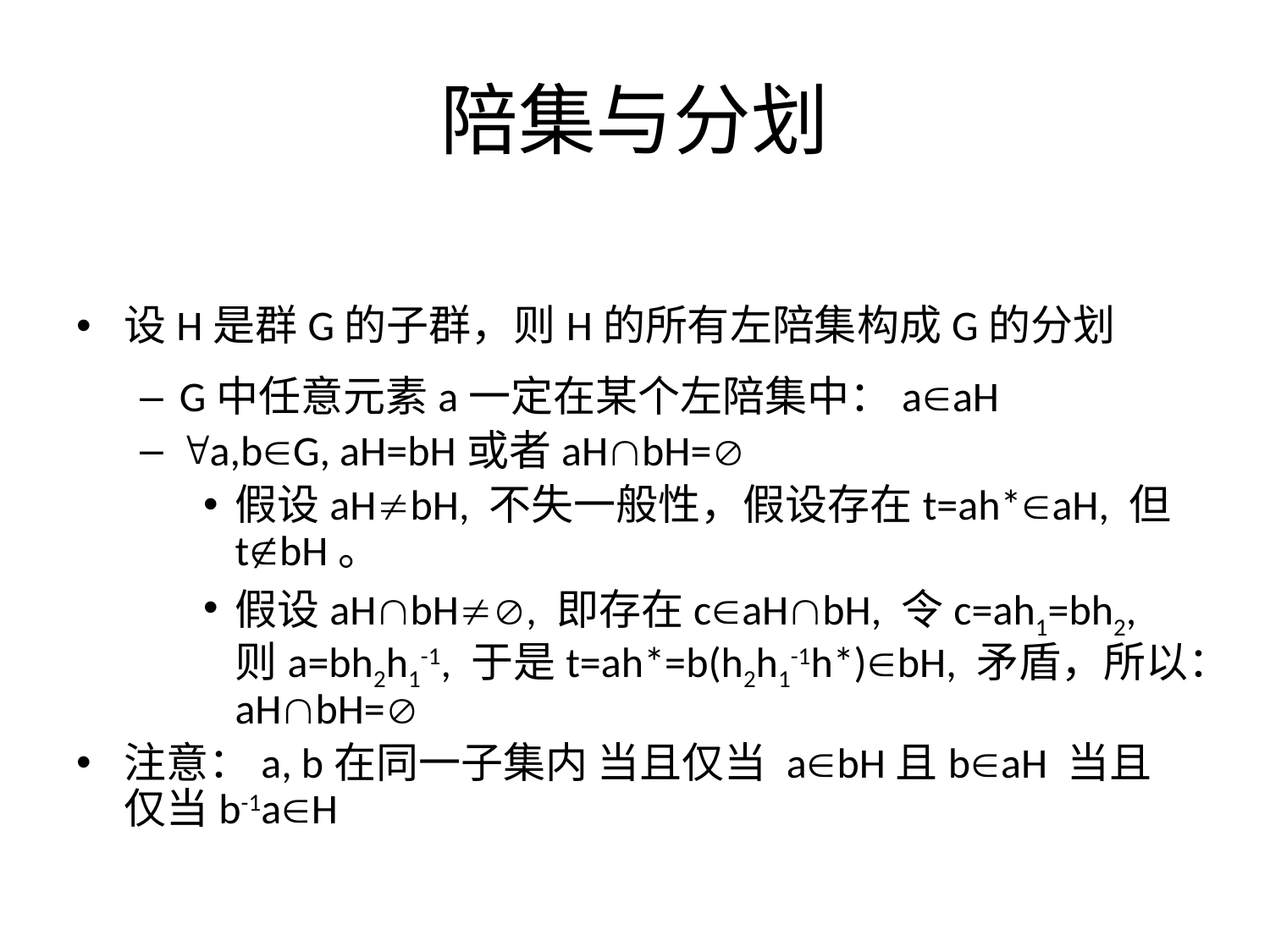

# 陪集与分划
设H是群G的子群，则H的所有左陪集构成G的分划
G中任意元素a一定在某个左陪集中：a∈aH
∀a,b∈G, aH=bH或者aH∩bH=∅
假设aH≠bH, 不失一般性，假设存在t=ah*∈aH, 但t∉bH。
假设aH∩bH≠∅, 即存在c∈aH∩bH, 令c=ah1=bh2, 则a=bh2h1-1, 于是t=ah*=b(h2h1-1h*)∈bH, 矛盾，所以：aH∩bH=∅
注意：a, b在同一子集内 当且仅当 a∈bH且b∈aH 当且仅当b-1a∈H